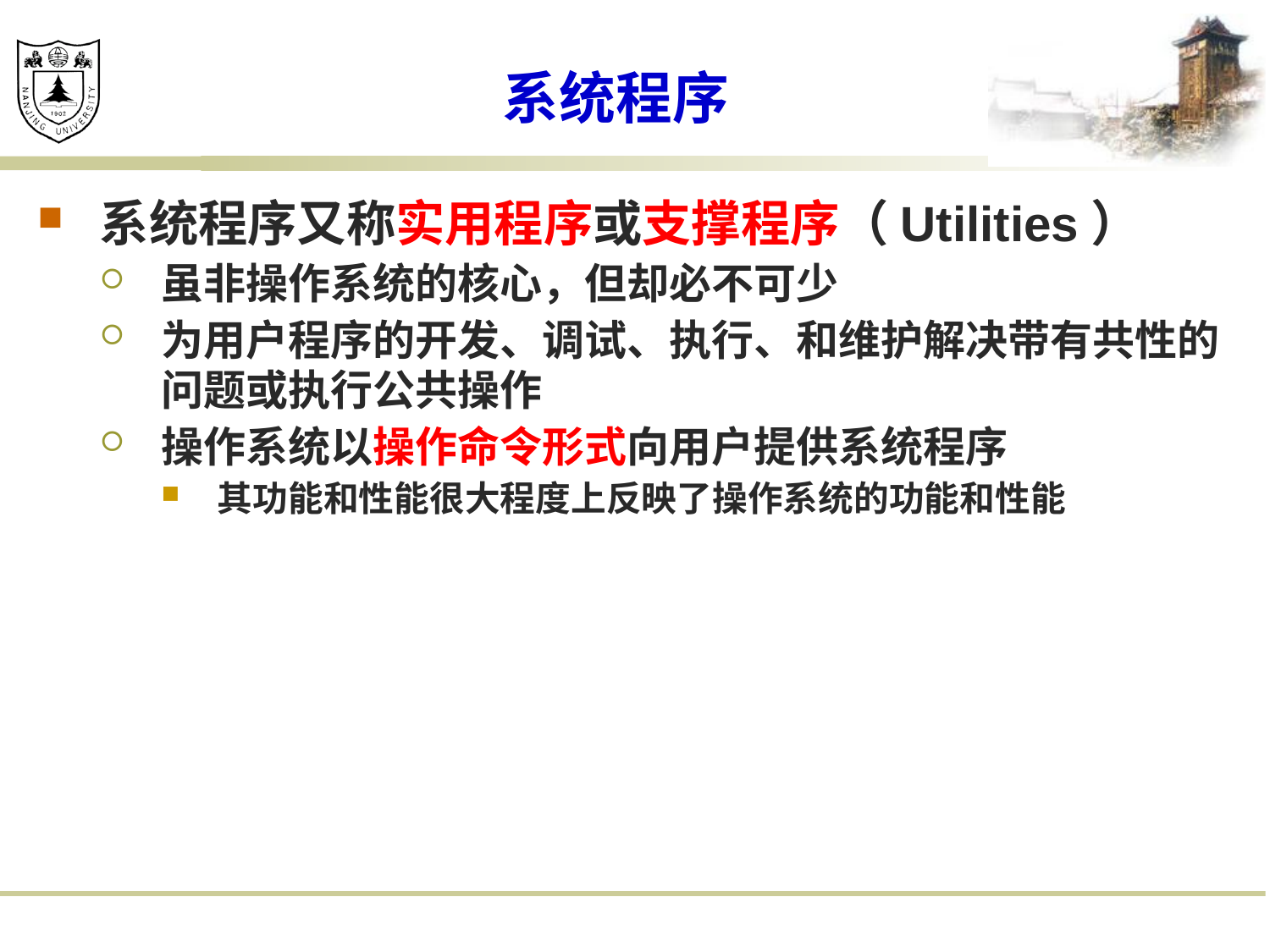

# 系统程序
系统程序又称实用程序或支撑程序（Utilities）
虽非操作系统的核心，但却必不可少
为用户程序的开发、调试、执行、和维护解决带有共性的问题或执行公共操作
操作系统以操作命令形式向用户提供系统程序
其功能和性能很大程度上反映了操作系统的功能和性能

130